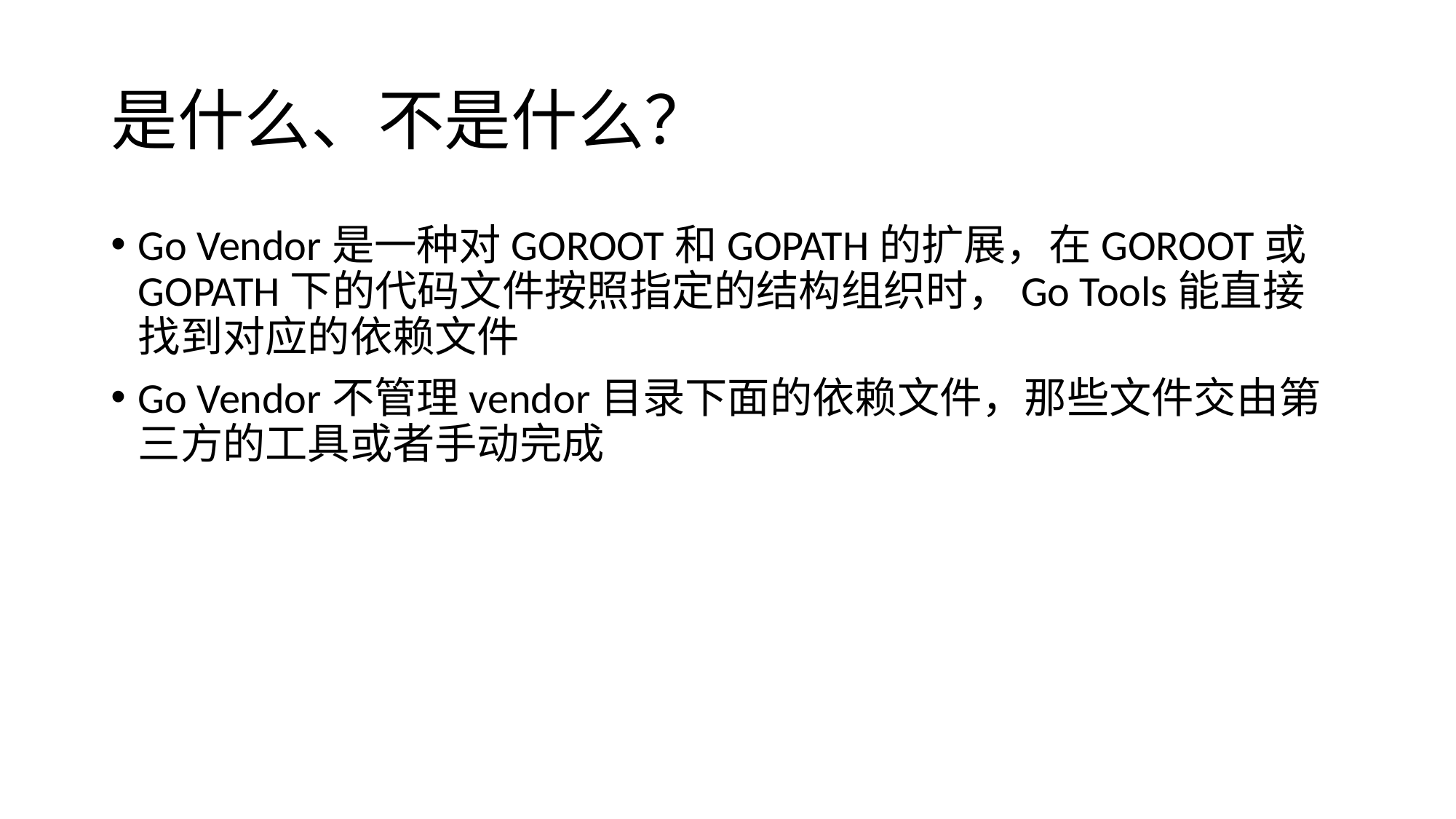

# 是什么、不是什么？
Go Vendor是一种对GOROOT和GOPATH的扩展，在GOROOT或GOPATH下的代码文件按照指定的结构组织时，Go Tools能直接找到对应的依赖文件
Go Vendor不管理vendor目录下面的依赖文件，那些文件交由第三方的工具或者手动完成